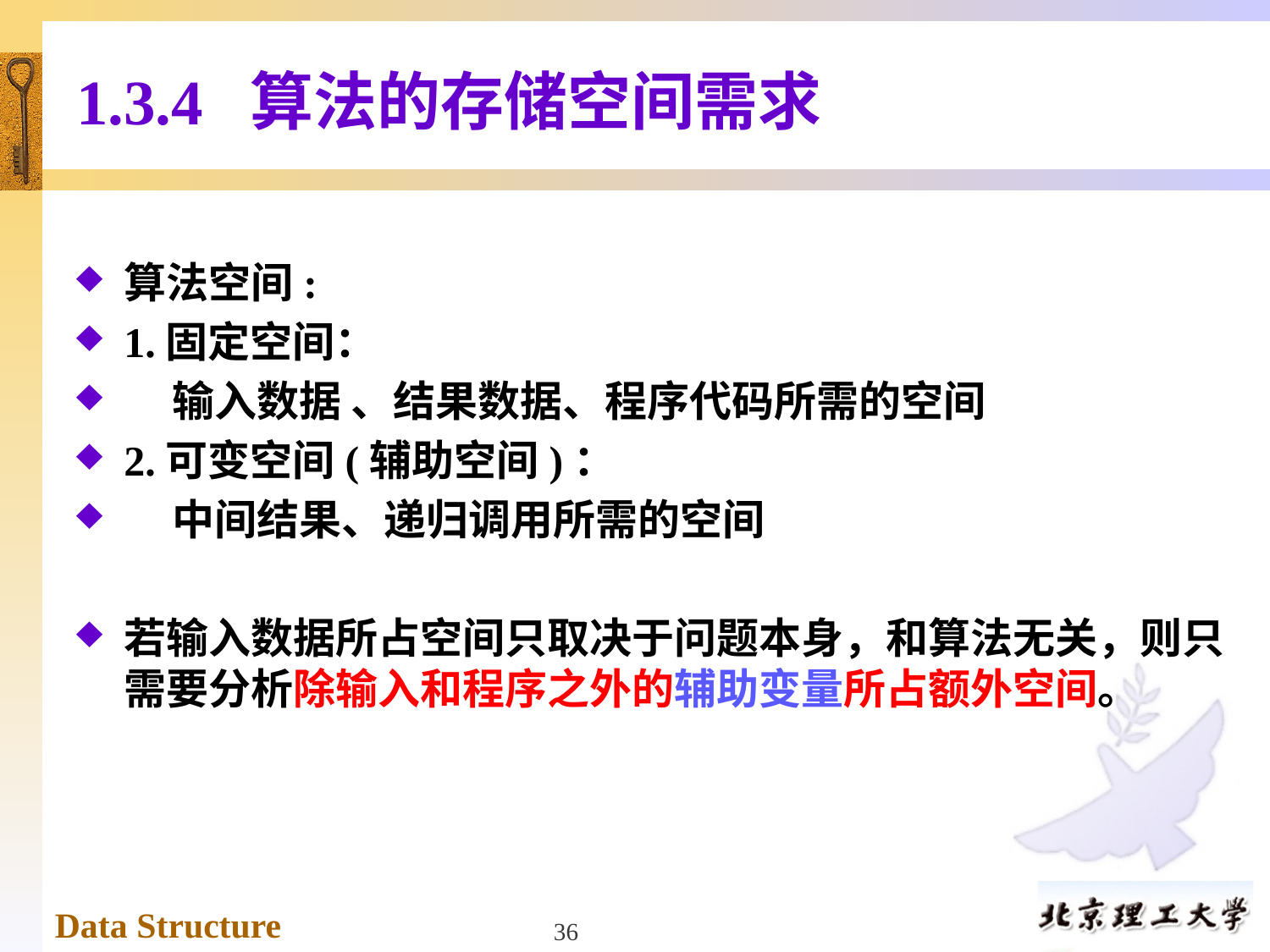

# 1.3.4  算法的存储空间需求

算法空间:
1.固定空间：
    输入数据 、结果数据、程序代码所需的空间
2.可变空间(辅助空间)：
    中间结果、递归调用所需的空间

若输入数据所占空间只取决于问题本身，和算法无关，则只需要分析除输入和程序之外的辅助变量所占额外空间。

36